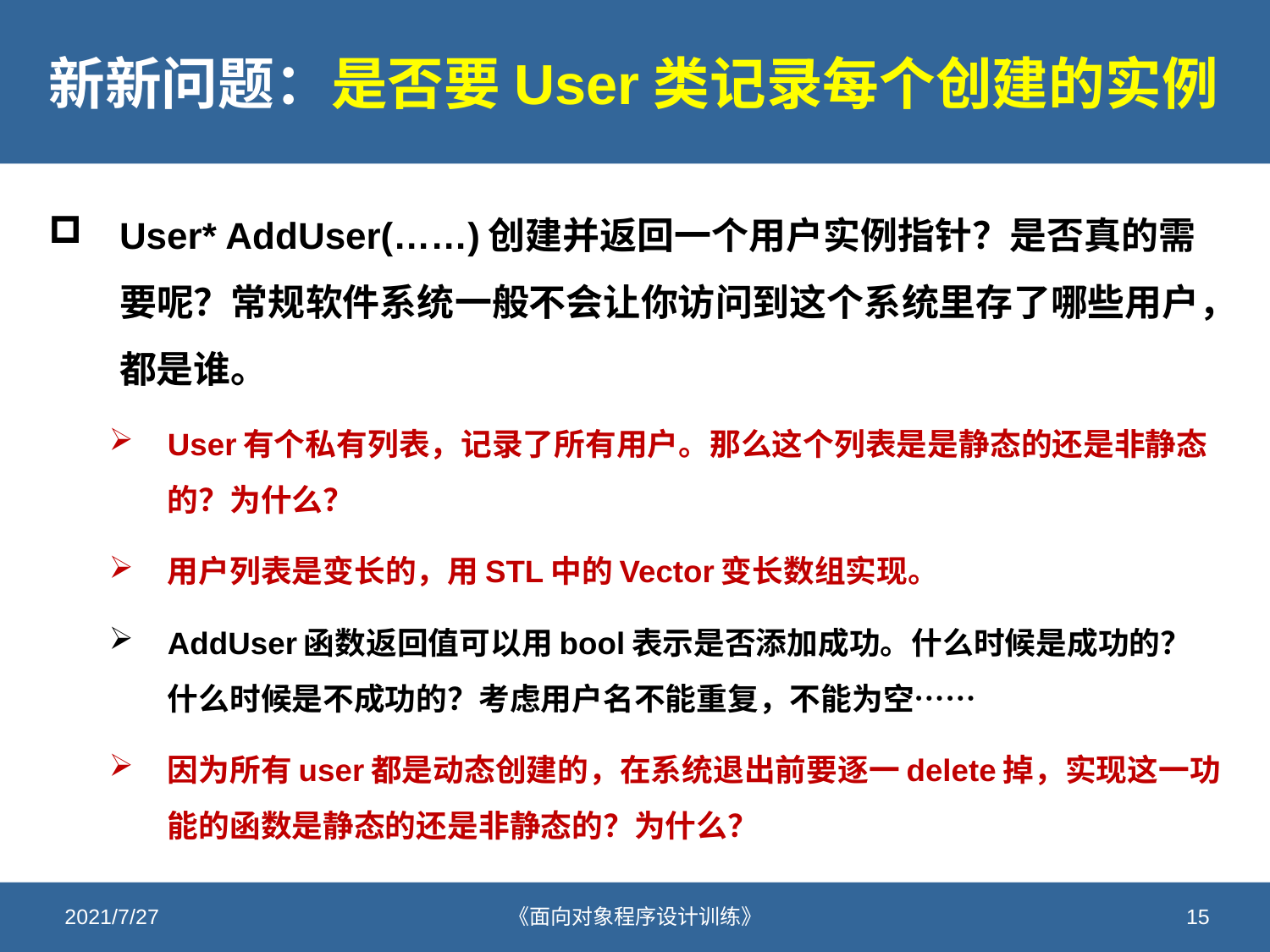

# 新新问题：是否要User类记录每个创建的实例
User* AddUser(……)创建并返回一个用户实例指针？是否真的需要呢？常规软件系统一般不会让你访问到这个系统里存了哪些用户，都是谁。
User有个私有列表，记录了所有用户。那么这个列表是是静态的还是非静态的？为什么？
用户列表是变长的，用STL中的Vector变长数组实现。
AddUser函数返回值可以用bool表示是否添加成功。什么时候是成功的？什么时候是不成功的？考虑用户名不能重复，不能为空……
因为所有user都是动态创建的，在系统退出前要逐一delete掉，实现这一功能的函数是静态的还是非静态的？为什么？

2021/7/27
《面向对象程序设计训练》
15